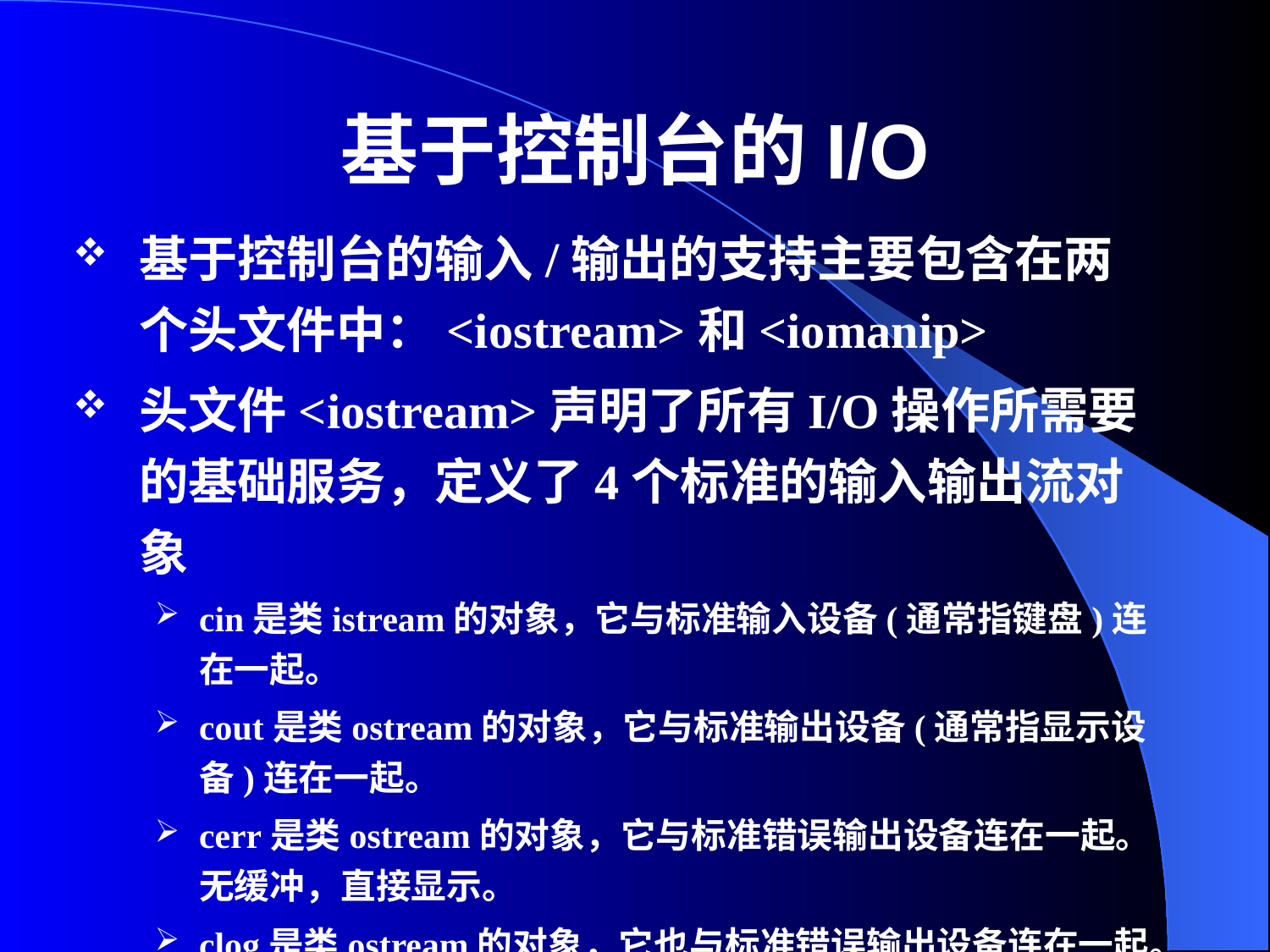

# 基于控制台的I/O
基于控制台的输入/输出的支持主要包含在两个头文件中：<iostream>和<iomanip>
头文件<iostream>声明了所有I/O操作所需要的基础服务，定义了4个标准的输入输出流对象
cin是类istream的对象，它与标准输入设备(通常指键盘)连在一起。
cout是类ostream的对象，它与标准输出设备(通常指显示设备)连在一起。
cerr是类ostream的对象，它与标准错误输出设备连在一起。无缓冲，直接显示。
clog是类ostream的对象，它也与标准错误输出设备连在一起。